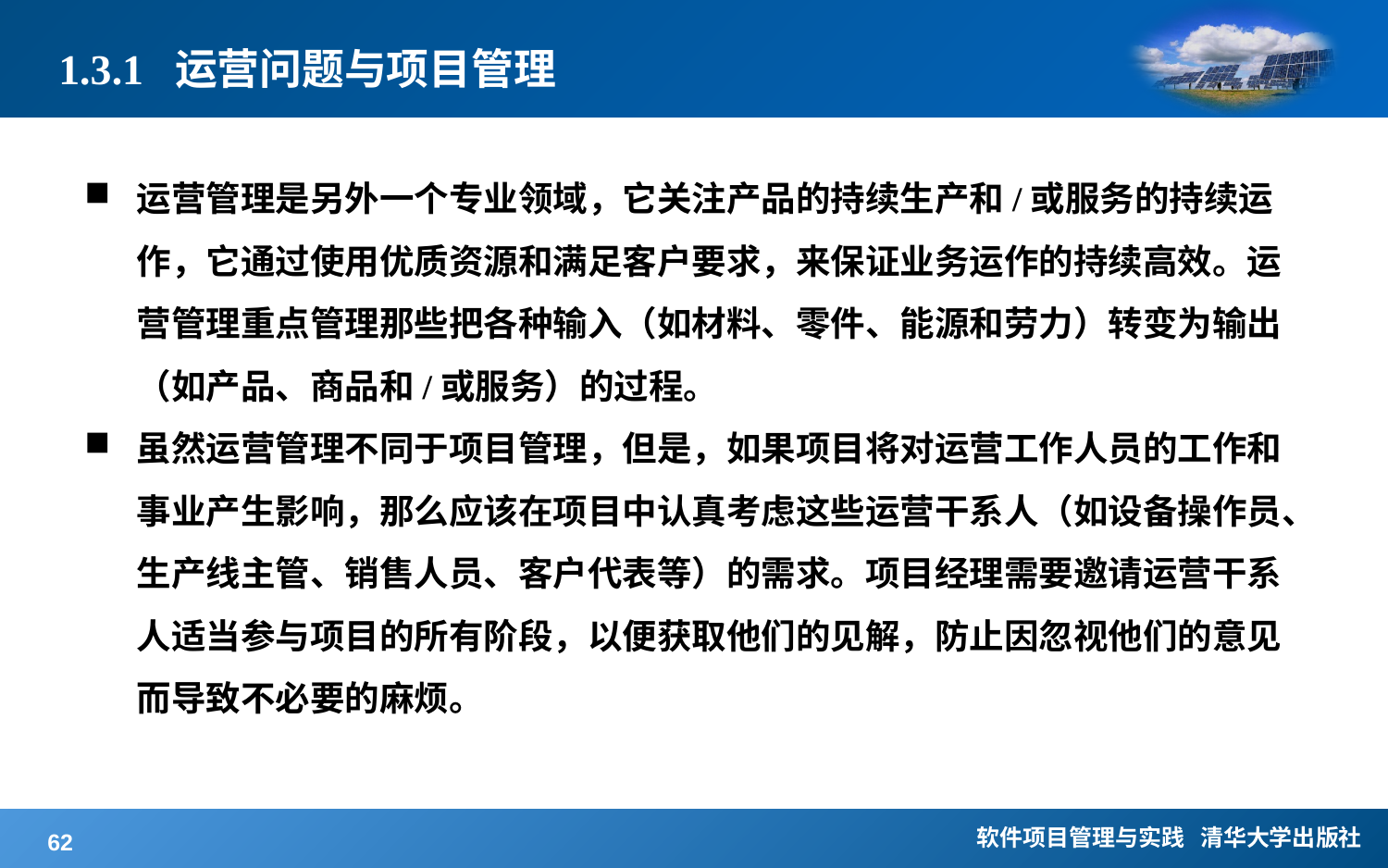

# 1.3.1  运营问题与项目管理
运营管理是另外一个专业领域，它关注产品的持续生产和/或服务的持续运作，它通过使用优质资源和满足客户要求，来保证业务运作的持续高效。运营管理重点管理那些把各种输入（如材料、零件、能源和劳力）转变为输出（如产品、商品和/或服务）的过程。
虽然运营管理不同于项目管理，但是，如果项目将对运营工作人员的工作和事业产生影响，那么应该在项目中认真考虑这些运营干系人（如设备操作员、生产线主管、销售人员、客户代表等）的需求。项目经理需要邀请运营干系人适当参与项目的所有阶段，以便获取他们的见解，防止因忽视他们的意见而导致不必要的麻烦。